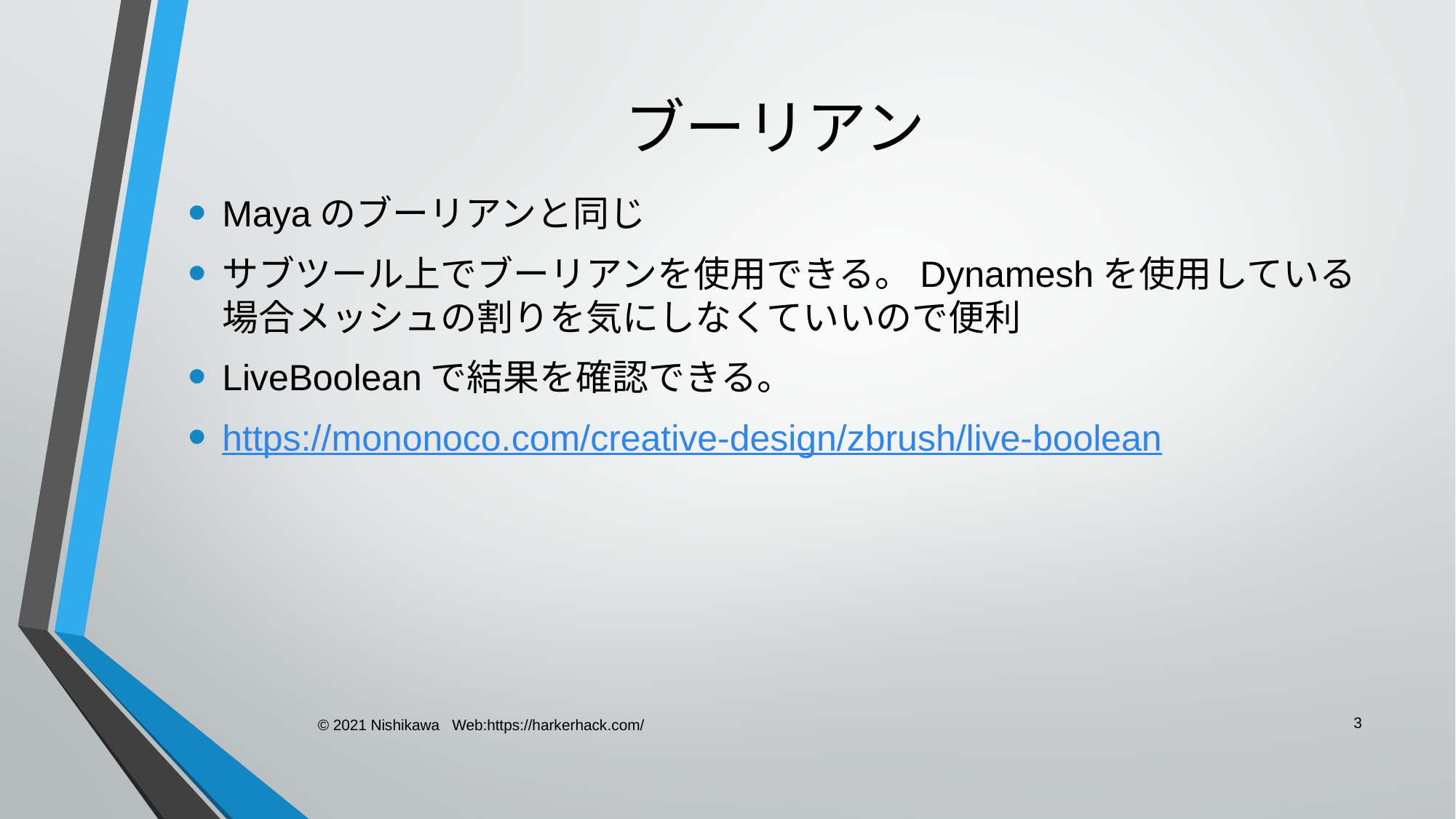

# ブーリアン
Mayaのブーリアンと同じ
サブツール上でブーリアンを使用できる。Dynameshを使用している場合メッシュの割りを気にしなくていいので便利
LiveBooleanで結果を確認できる。
https://mononoco.com/creative-design/zbrush/live-boolean

3
© 2021 Nishikawa   Web:https://harkerhack.com/